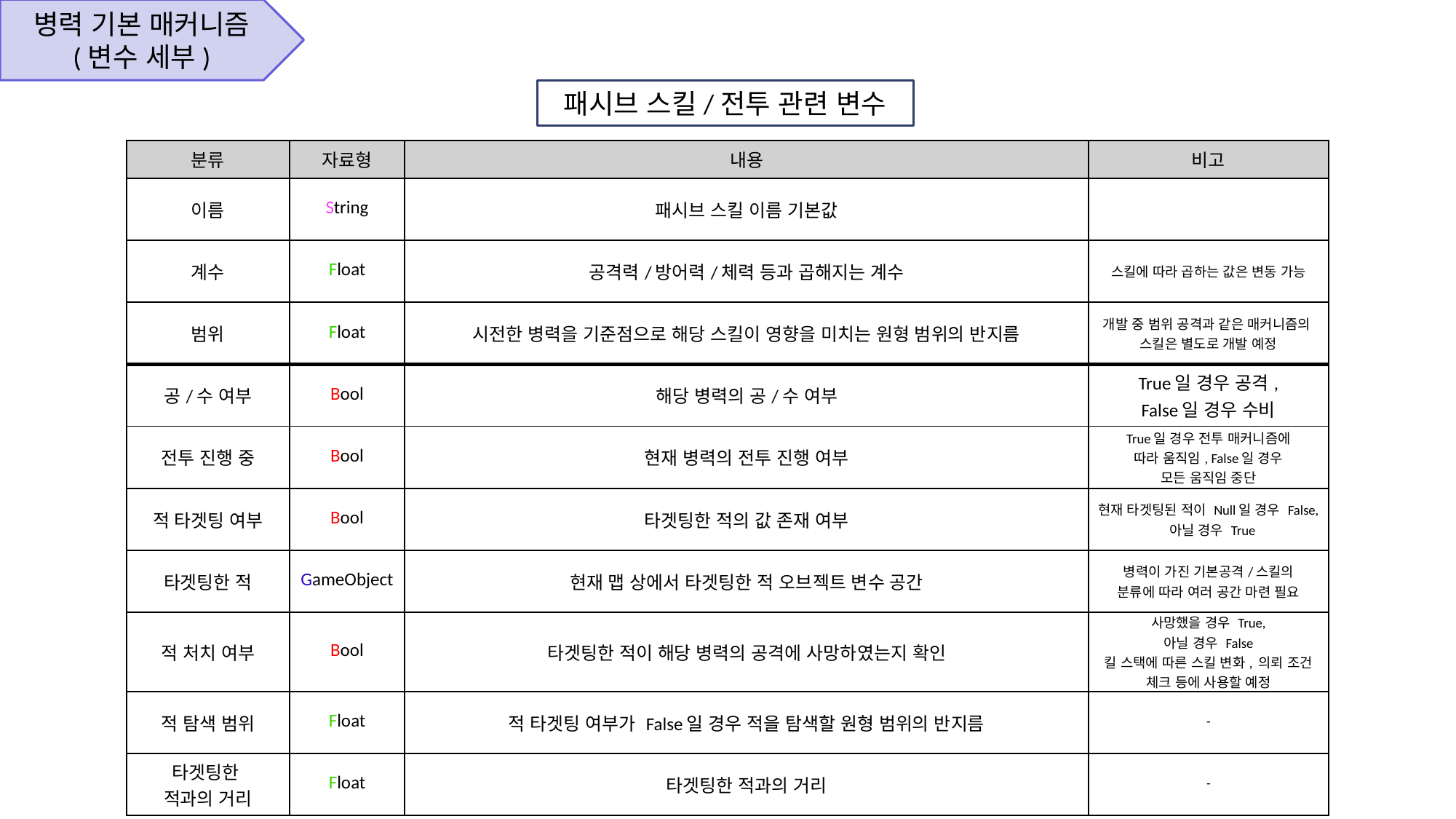

병력 기본 매커니즘
(변수 세부)
패시브 스킬/전투 관련 변수
| 분류 | 자료형 | 내용 | 비고 |
| --- | --- | --- | --- |
| 이름 | String | 패시브 스킬 이름 기본값 |  |
| 계수 | Float | 공격력/방어력/체력 등과 곱해지는 계수 | 스킬에 따라 곱하는 값은 변동 가능 |
| 범위 | Float | 시전한 병력을 기준점으로 해당 스킬이 영향을 미치는 원형 범위의 반지름 | 개발 중 범위 공격과 같은 매커니즘의 스킬은 별도로 개발 예정 |
| 공/수 여부 | Bool | 해당 병력의 공/수 여부 | True일 경우 공격, False일 경우 수비 |
| 전투 진행 중 | Bool | 현재 병력의 전투 진행 여부 | True일 경우 전투 매커니즘에 따라 움직임, False일 경우 모든 움직임 중단 |
| 적 타겟팅 여부 | Bool | 타겟팅한 적의 값 존재 여부 | 현재 타겟팅된 적이 Null일 경우 False, 아닐 경우 True |
| 타겟팅한 적 | GameObject | 현재 맵 상에서 타겟팅한 적 오브젝트 변수 공간 | 병력이 가진 기본공격/스킬의 분류에 따라 여러 공간 마련 필요 |
| 적 처치 여부 | Bool | 타겟팅한 적이 해당 병력의 공격에 사망하였는지 확인 | 사망했을 경우 True, 아닐 경우 False 킬 스택에 따른 스킬 변화, 의뢰 조건 체크 등에 사용할 예정 |
| 적 탐색 범위 | Float | 적 타겟팅 여부가 False일 경우 적을 탐색할 원형 범위의 반지름 | - |
| 타겟팅한 적과의 거리 | Float | 타겟팅한 적과의 거리 | - |